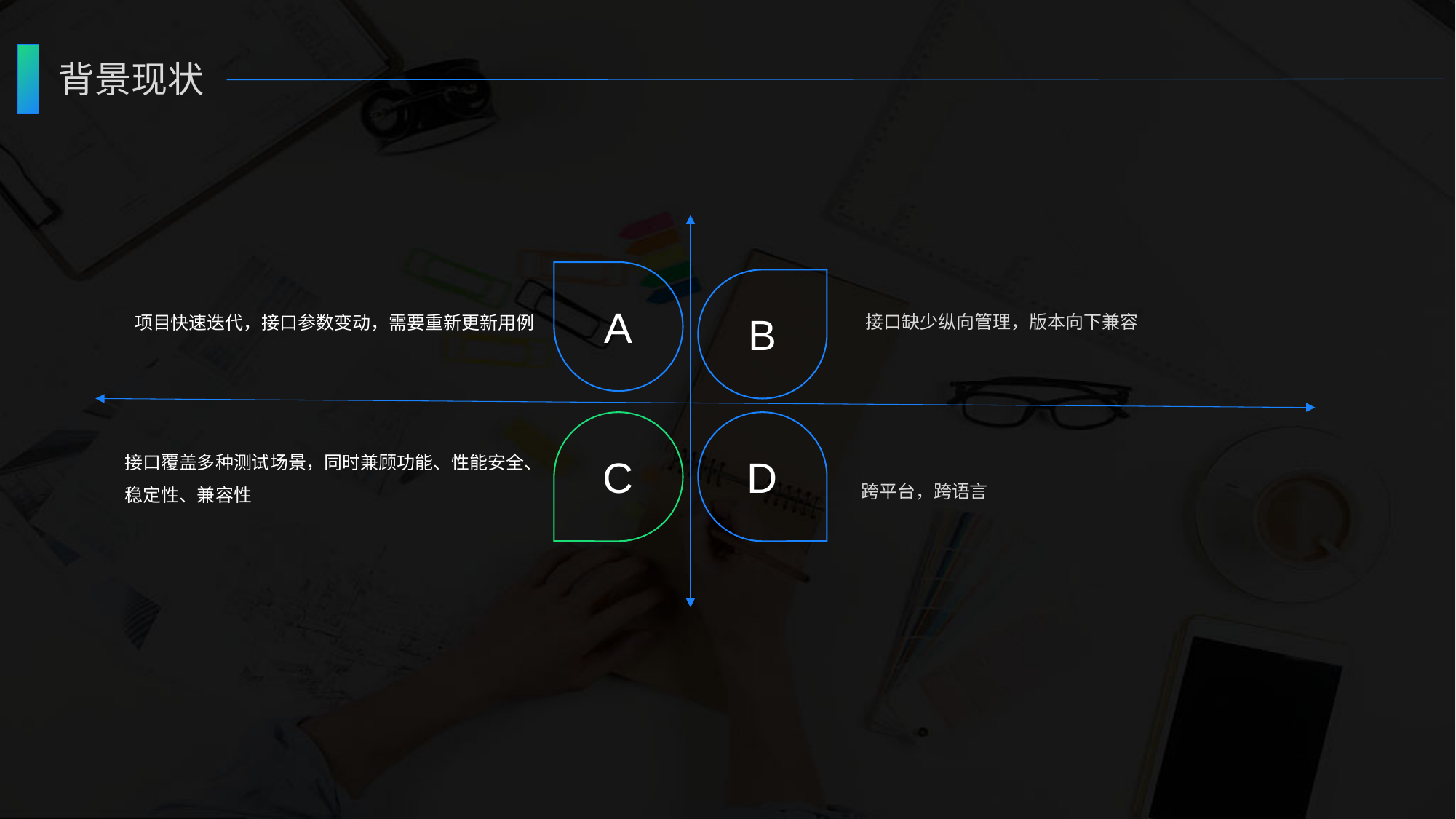

背景现状

A

B
接口缺少纵向管理，版本向下兼容
项目快速迭代，接口参数变动，需要重新更新用例

C

D
接口覆盖多种测试场景，同时兼顾功能、性能安全、稳定性、兼容性

跨平台，跨语言